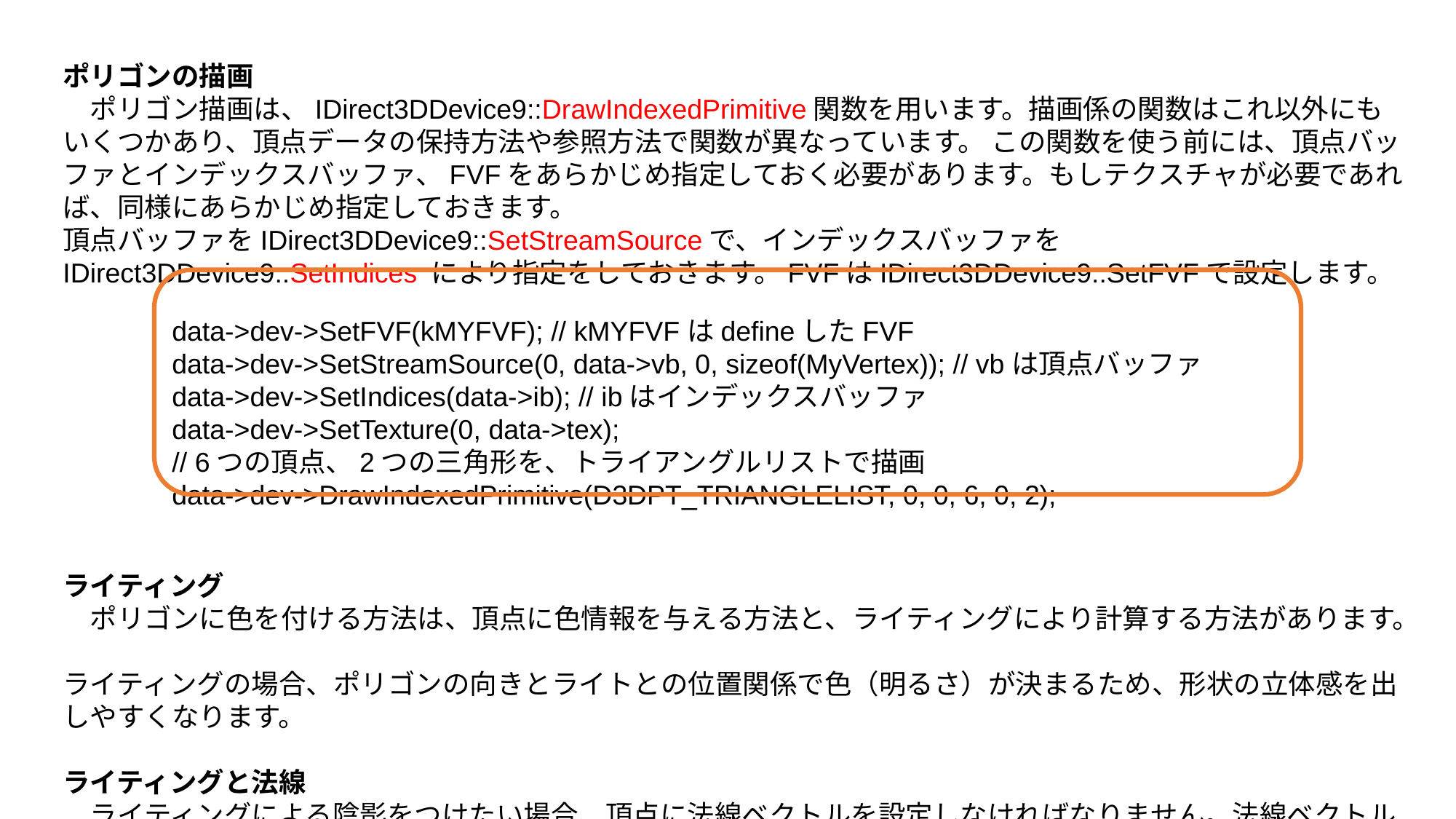

ポリゴンの描画
　ポリゴン描画は、IDirect3DDevice9::DrawIndexedPrimitive関数を用います。描画係の関数はこれ以外にもいくつかあり、頂点データの保持方法や参照方法で関数が異なっています。 この関数を使う前には、頂点バッファとインデックスバッファ、FVFをあらかじめ指定しておく必要があります。もしテクスチャが必要であれば、同様にあらかじめ指定しておきます。
頂点バッファをIDirect3DDevice9::SetStreamSourceで、インデックスバッファをIDirect3DDevice9::SetIndices により指定をしておきます。FVFはIDirect3DDevice9::SetFVFで設定します。

	data->dev->SetFVF(kMYFVF); // kMYFVFはdefineしたFVF
	data->dev->SetStreamSource(0, data->vb, 0, sizeof(MyVertex)); // vbは頂点バッファ
	data->dev->SetIndices(data->ib); // ibはインデックスバッファ
	data->dev->SetTexture(0, data->tex);
	// 6つの頂点、2つの三角形を、トライアングルリストで描画
	data->dev->DrawIndexedPrimitive(D3DPT_TRIANGLELIST, 0, 0, 6, 0, 2);

ライティング
　ポリゴンに色を付ける方法は、頂点に色情報を与える方法と、ライティングにより計算する方法があります。
ライティングの場合、ポリゴンの向きとライトとの位置関係で色（明るさ）が決まるため、形状の立体感を出しやすくなります。

ライティングと法線
　ライティングによる陰影をつけたい場合、頂点に法線ベクトルを設定しなければなりません。法線ベクトルとは面の向きを示す方向のことですが、3DCGにおいては面ではなく頂点に対して法線ベクトルを設定します。
その方がライティングには都合がよいからです。